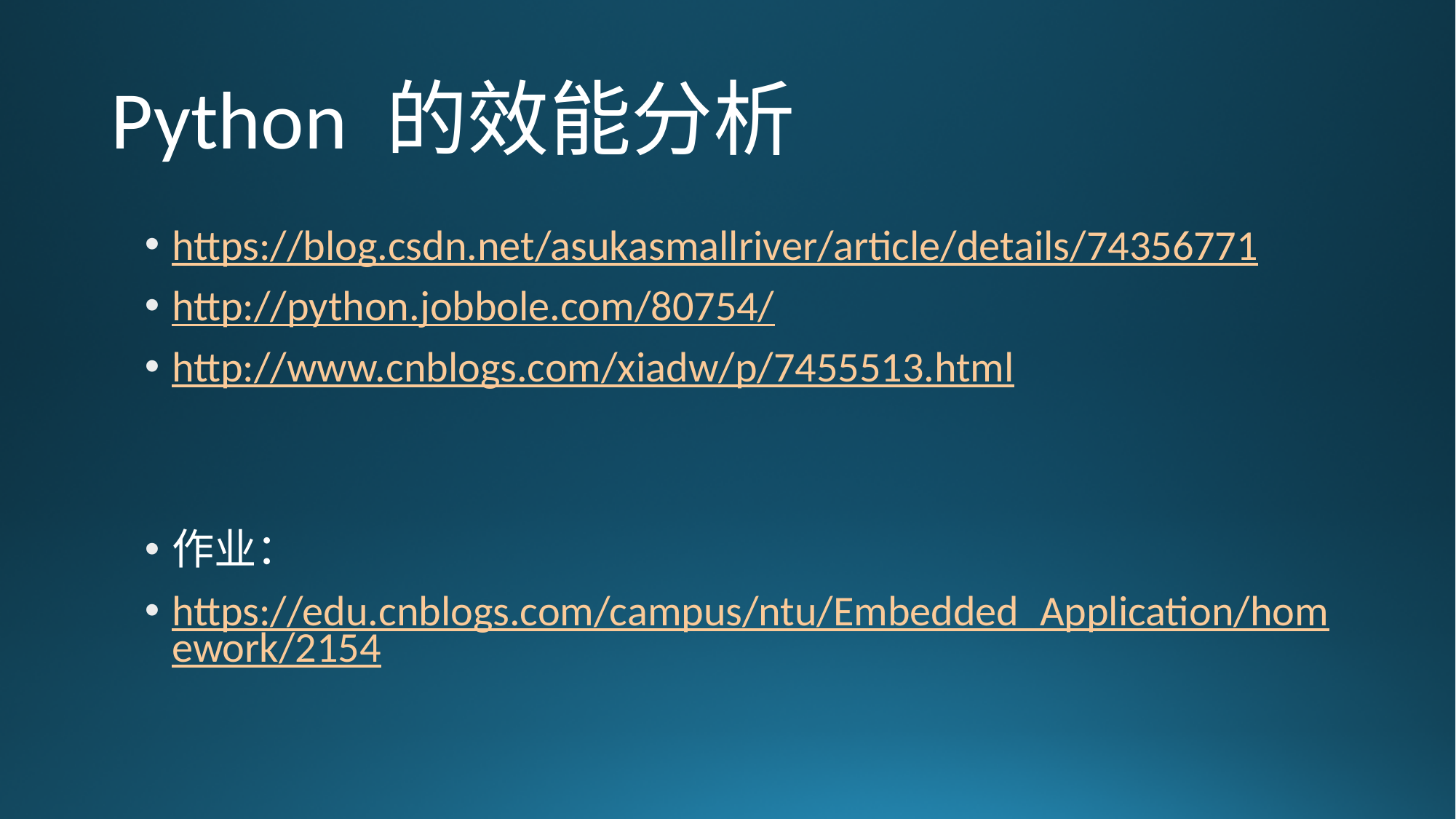

# Python 的效能分析
https://blog.csdn.net/asukasmallriver/article/details/74356771
http://python.jobbole.com/80754/
http://www.cnblogs.com/xiadw/p/7455513.html

作业：
https://edu.cnblogs.com/campus/ntu/Embedded_Application/homework/2154